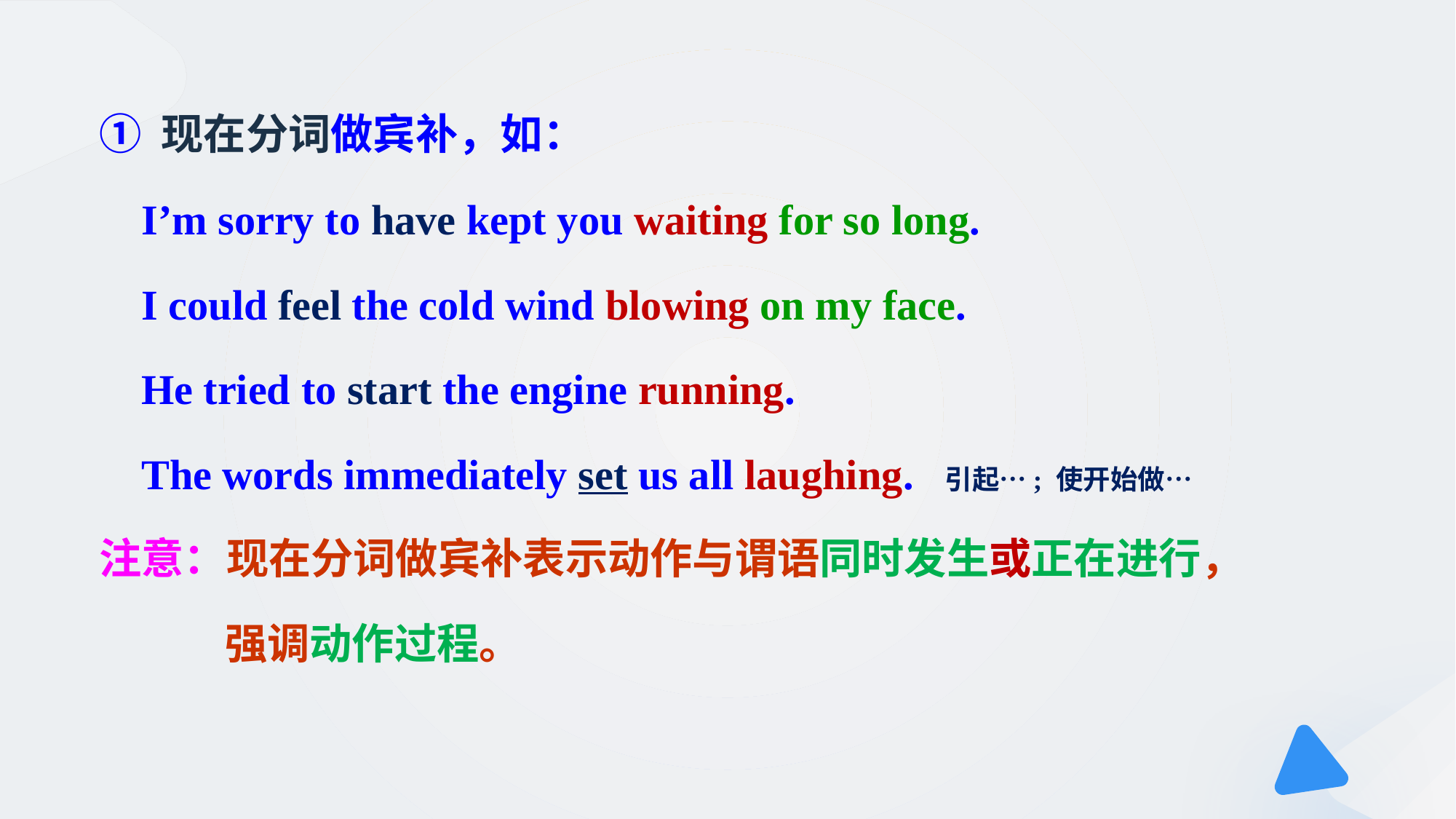

① 现在分词做宾补，如：
    I’m sorry to have kept you waiting for so long.
    I could feel the cold wind blowing on my face.
    He tried to start the engine running.
    The words immediately set us all laughing.  引起…; 使开始做…
注意：现在分词做宾补表示动作与谓语同时发生或正在进行，
            强调动作过程。